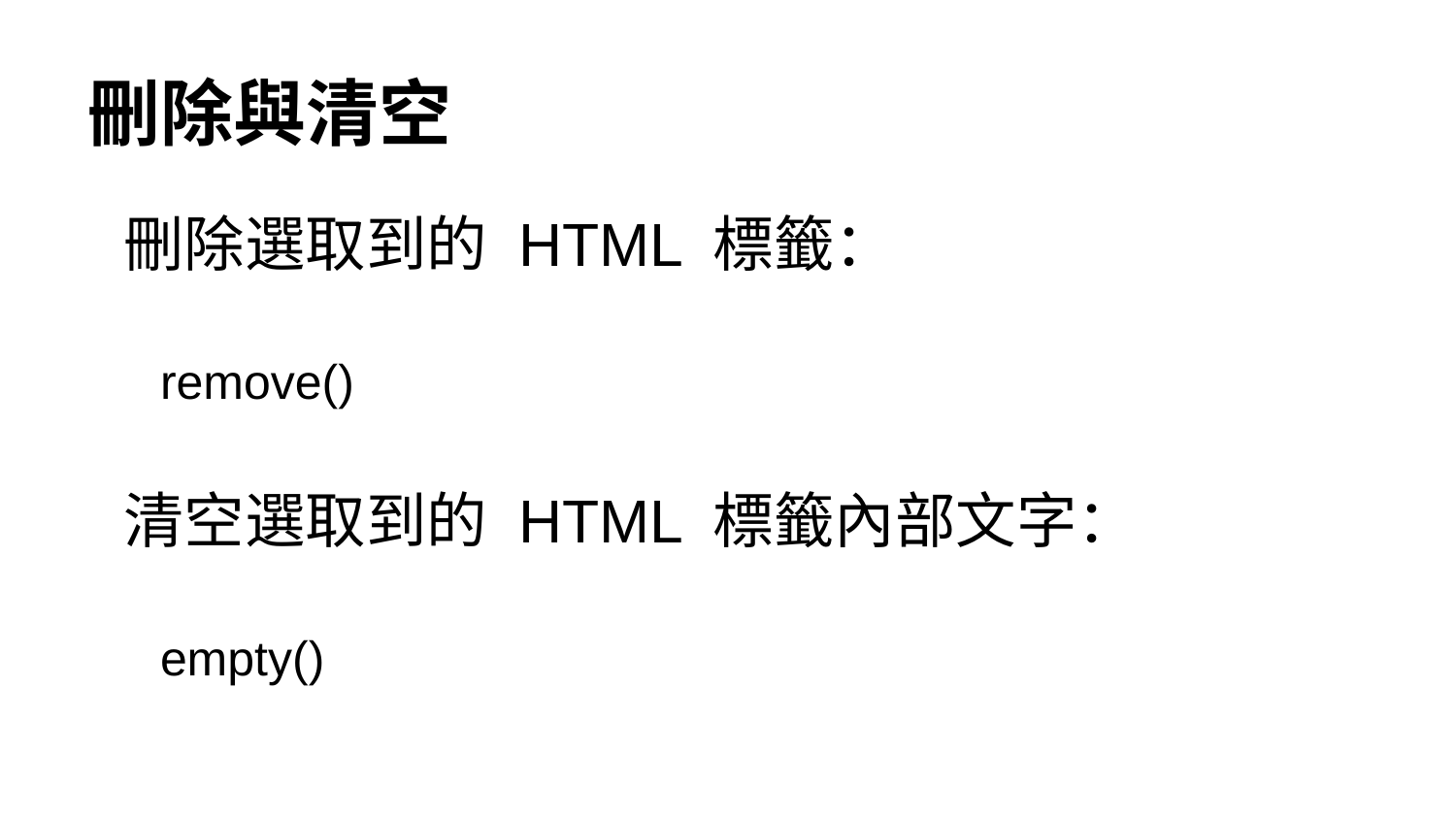

# 刪除與清空
刪除選取到的 HTML 標籤：
remove()

清空選取到的 HTML 標籤內部文字：
empty()